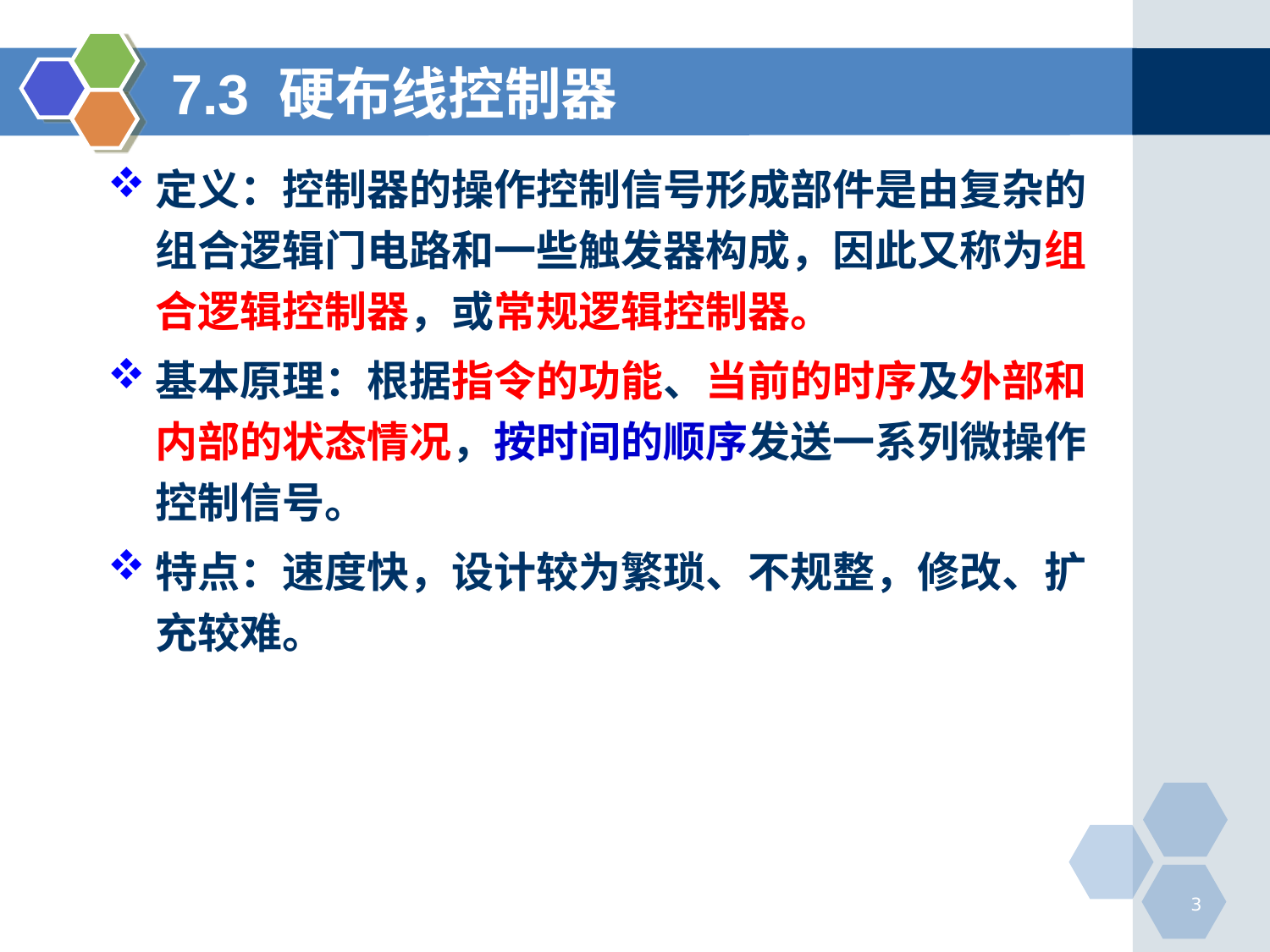

# 7.3 硬布线控制器
定义：控制器的操作控制信号形成部件是由复杂的组合逻辑门电路和一些触发器构成，因此又称为组合逻辑控制器，或常规逻辑控制器。
基本原理：根据指令的功能、当前的时序及外部和内部的状态情况，按时间的顺序发送一系列微操作控制信号。
特点：速度快，设计较为繁琐、不规整，修改、扩充较难。
3